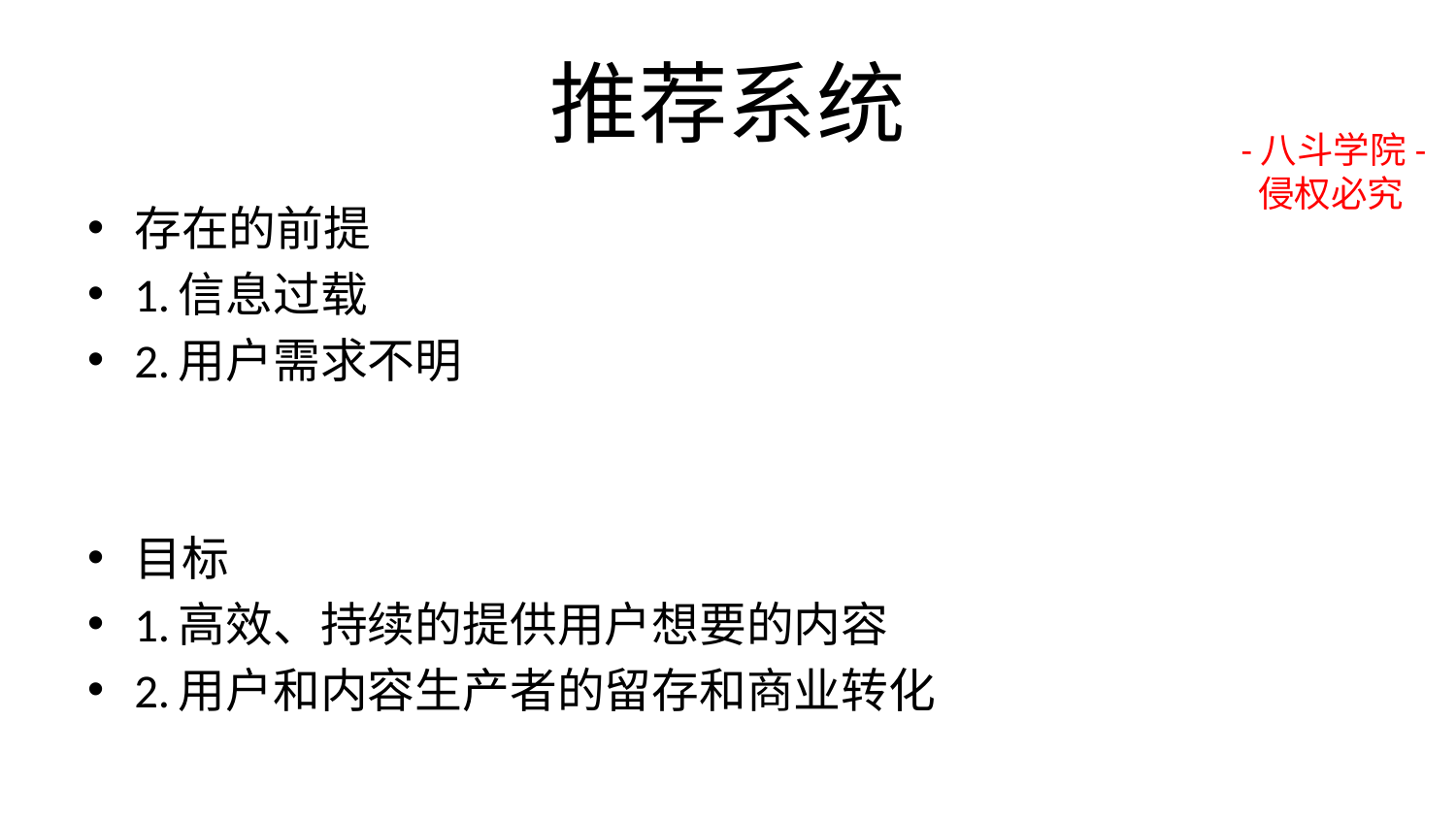

# 推荐系统
-八斗学院-
 侵权必究
存在的前提
1.信息过载
2.用户需求不明

目标
1.高效、持续的提供用户想要的内容
2.用户和内容生产者的留存和商业转化